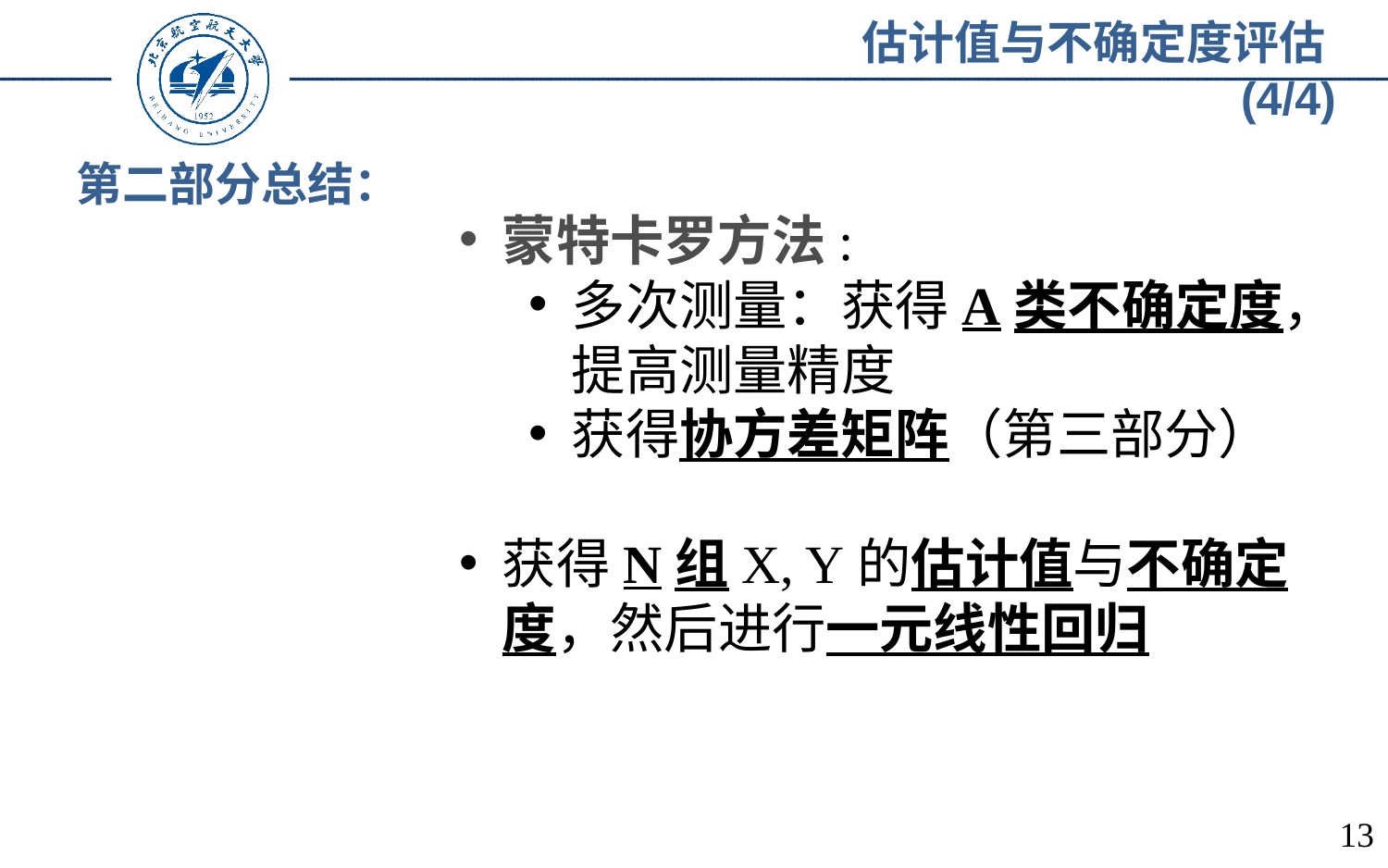

估计值与不确定度评估(4/4)
第二部分总结：
蒙特卡罗方法:
多次测量：获得A类不确定度，提高测量精度
获得协方差矩阵（第三部分）

获得N组X, Y的估计值与不确定度，然后进行一元线性回归
13